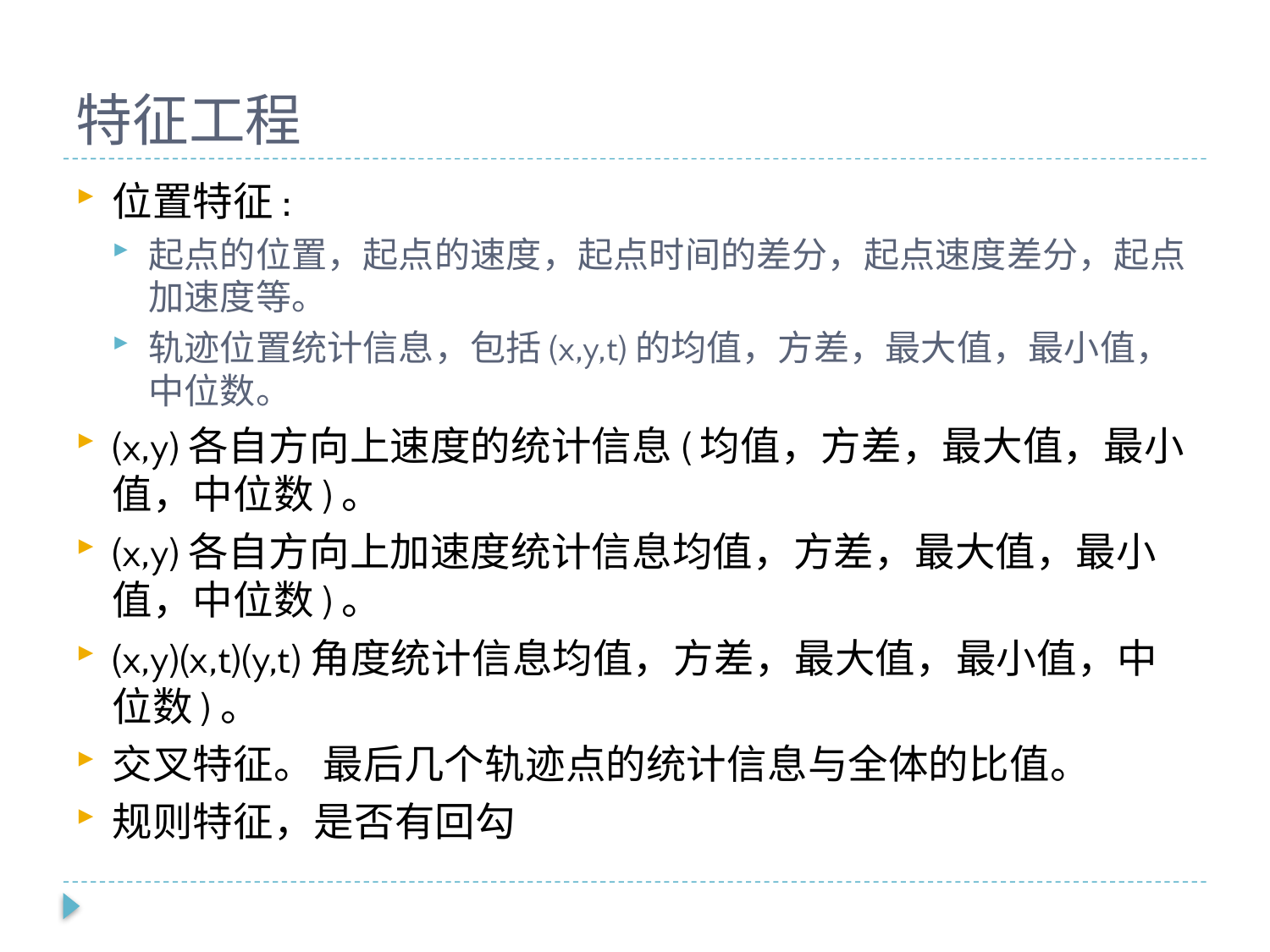

# 特征工程
位置特征:
起点的位置，起点的速度，起点时间的差分，起点速度差分，起点加速度等。
轨迹位置统计信息，包括(x,y,t)的均值，方差，最大值，最小值，中位数。
(x,y)各自方向上速度的统计信息(均值，方差，最大值，最小值，中位数)。
(x,y)各自方向上加速度统计信息均值，方差，最大值，最小值，中位数)。
(x,y)(x,t)(y,t)角度统计信息均值，方差，最大值，最小值，中位数)。
交叉特征。 最后几个轨迹点的统计信息与全体的比值。
规则特征，是否有回勾